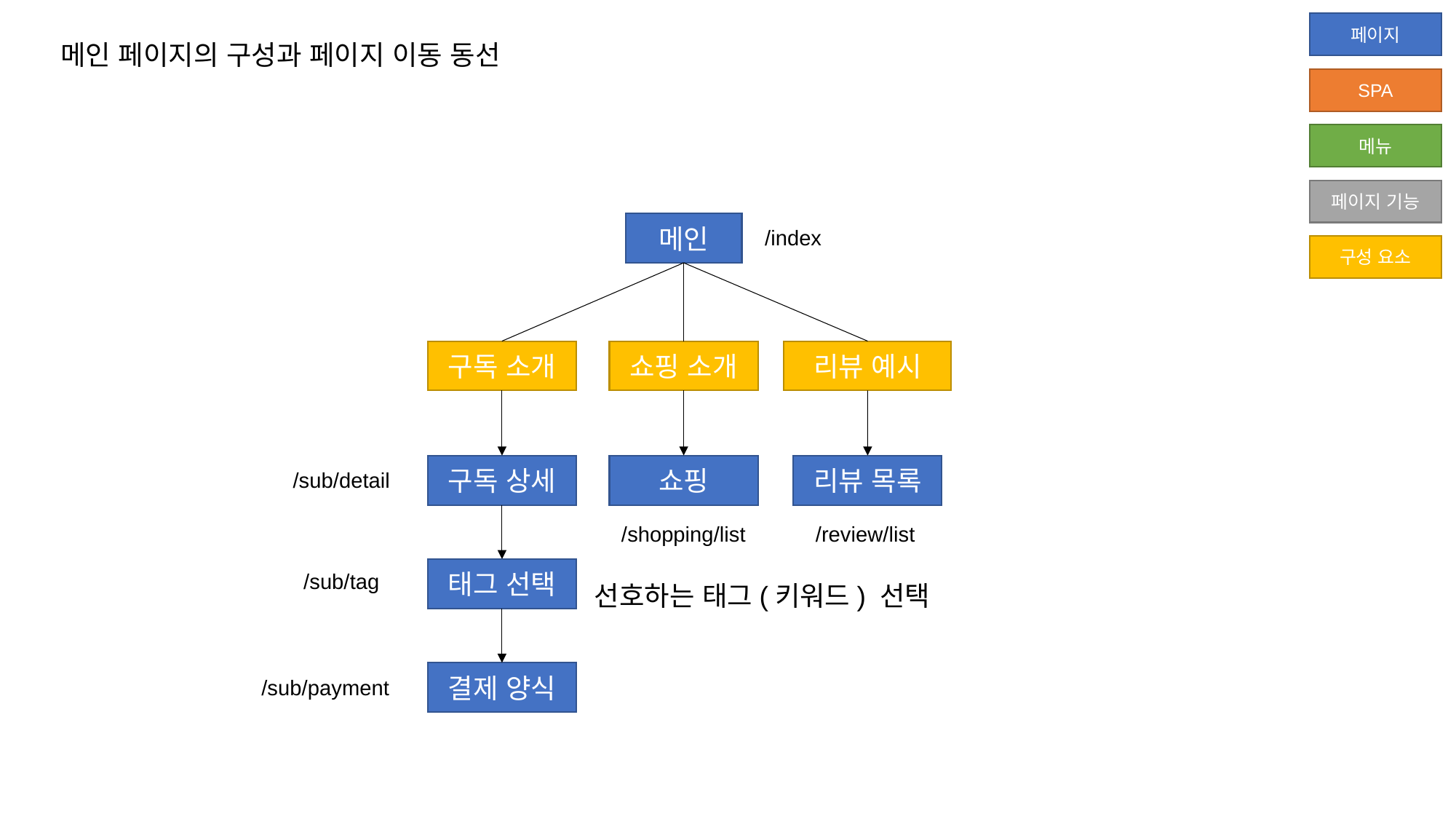

메인 페이지의 구성과 페이지 이동 동선
메인
/index
구독 소개
리뷰 예시
쇼핑 소개
구독 상세
쇼핑
리뷰 목록
/sub/detail
/shopping/list
/review/list
태그 선택
/sub/tag
선호하는 태그(키워드) 선택
결제 양식
/sub/payment